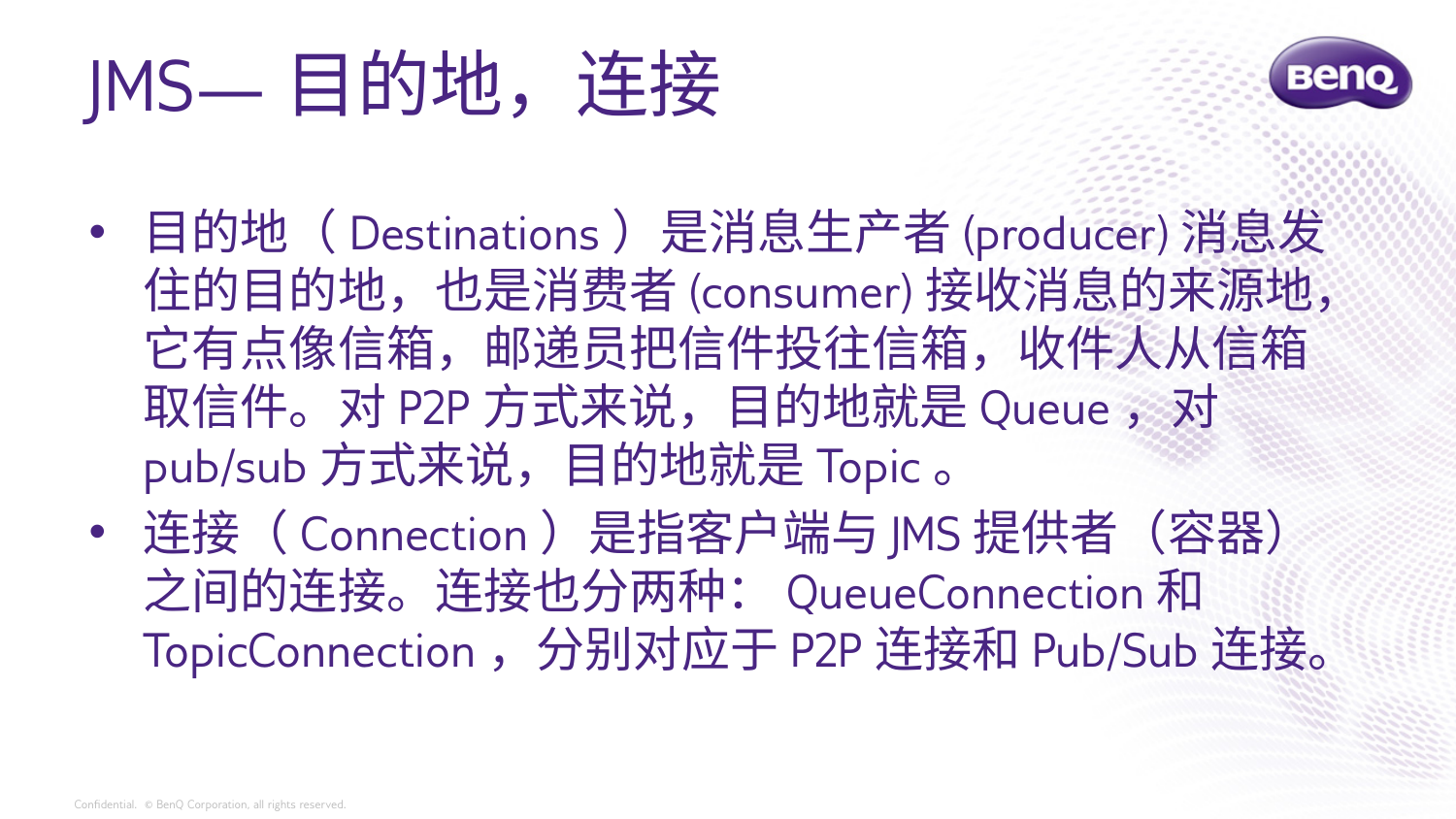

JMS—目的地，连接
目的地（Destinations）是消息生产者(producer)消息发住的目的地，也是消费者(consumer)接收消息的来源地，它有点像信箱，邮递员把信件投往信箱，收件人从信箱取信件。对P2P方式来说，目的地就是Queue，对pub/sub方式来说，目的地就是Topic。
连接（Connection）是指客户端与JMS提供者（容器）之间的连接。连接也分两种：QueueConnection和TopicConnection，分别对应于P2P连接和Pub/Sub连接。